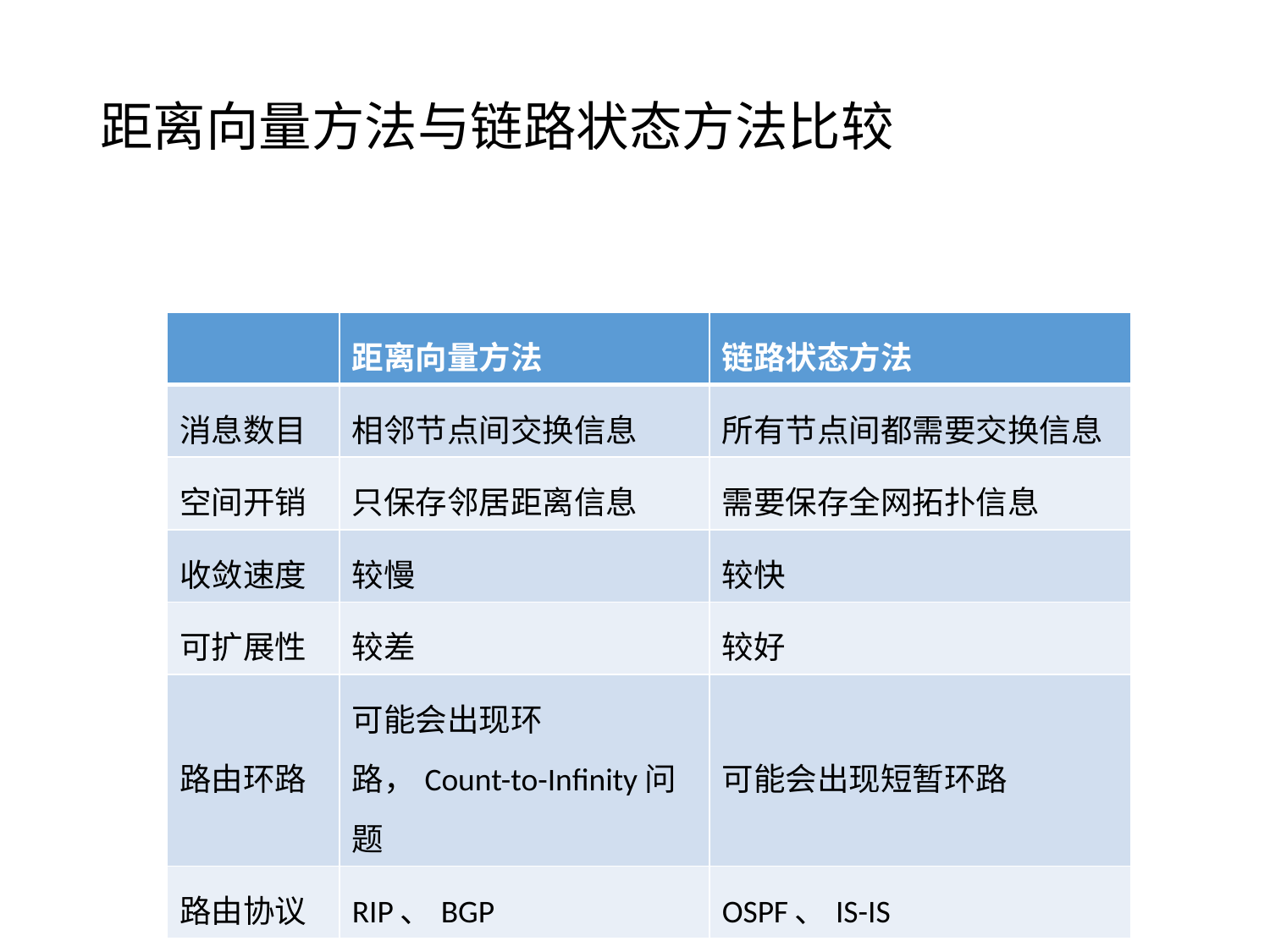

# 距离向量方法与链路状态方法比较
|  | 距离向量方法 | 链路状态方法 |
| --- | --- | --- |
| 消息数目 | 相邻节点间交换信息 | 所有节点间都需要交换信息 |
| 空间开销 | 只保存邻居距离信息 | 需要保存全网拓扑信息 |
| 收敛速度 | 较慢 | 较快 |
| 可扩展性 | 较差 | 较好 |
| 路由环路 | 可能会出现环路，Count-to-Infinity问题 | 可能会出现短暂环路 |
| 路由协议 | RIP、BGP | OSPF、IS-IS |
27